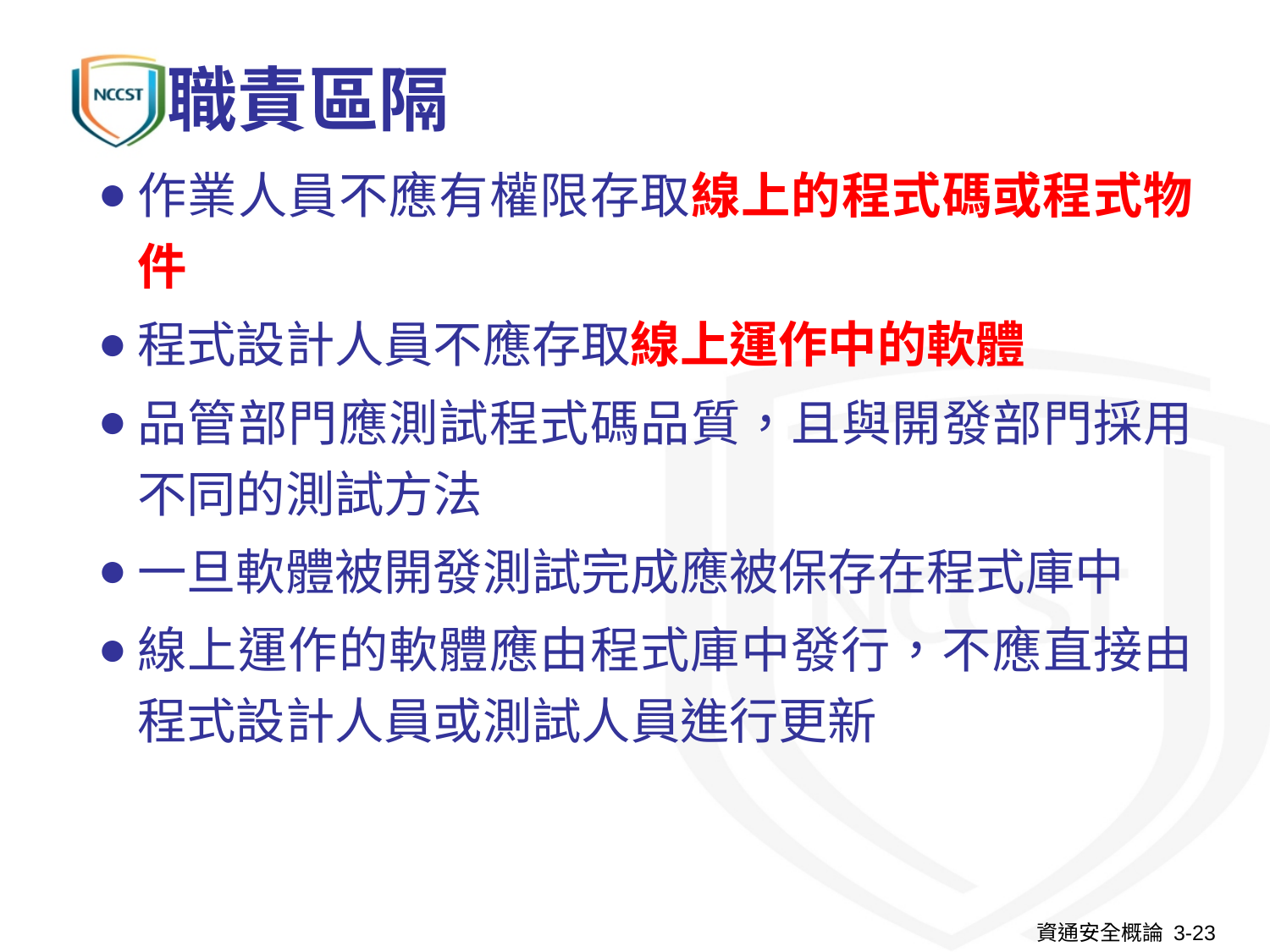

# 職責區隔
作業人員不應有權限存取線上的程式碼或程式物件
程式設計人員不應存取線上運作中的軟體
品管部門應測試程式碼品質，且與開發部門採用不同的測試方法
一旦軟體被開發測試完成應被保存在程式庫中
線上運作的軟體應由程式庫中發行，不應直接由程式設計人員或測試人員進行更新